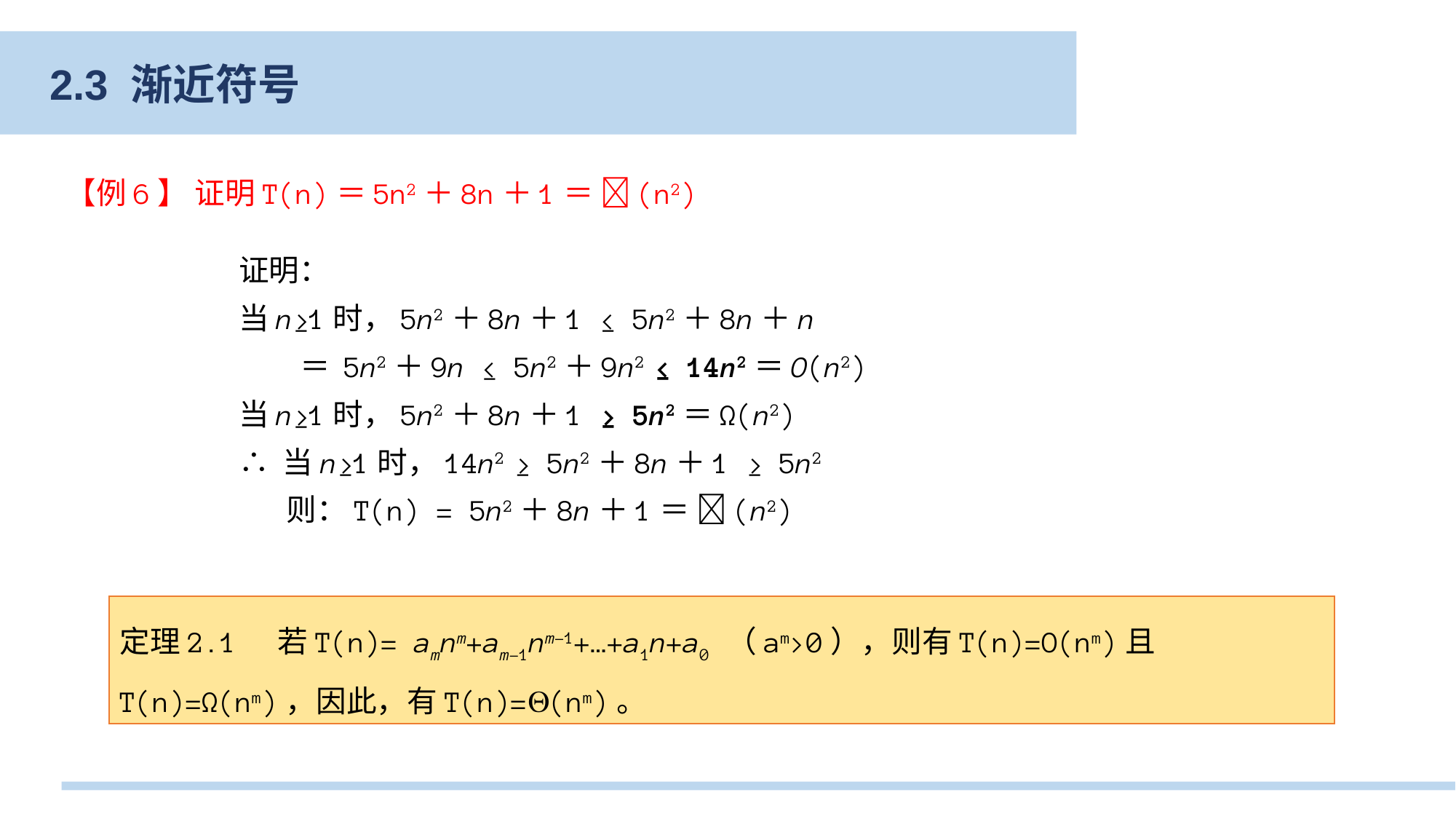

定义3. θ符号——紧渐近界记号
2.3 渐近符号
【例6】 证明T(n)＝5n2＋8n＋1＝ Θ(n2)
证明：
当n≥1时，5n2＋8n＋1 ≤ 5n2＋8n＋n
        ＝ 5n2＋9n ≤ 5n2＋9n2 ≤ 14n2＝O(n2)
当n≥1时，5n2＋8n＋1 ≥ 5n2＝Ω(n2)
∴ 当n≥1时，14n2 ≥ 5n2＋8n＋1 ≥ 5n2
      则：T(n) = 5n2＋8n＋1＝ Θ(n2)
定理2.1  若T(n)= amnm+am-1nm-1+…+a1n+a0 （am>0），则有T(n)=O(nm)且T(n)=Ω(nm)，因此，有T(n)=Θ(nm)。